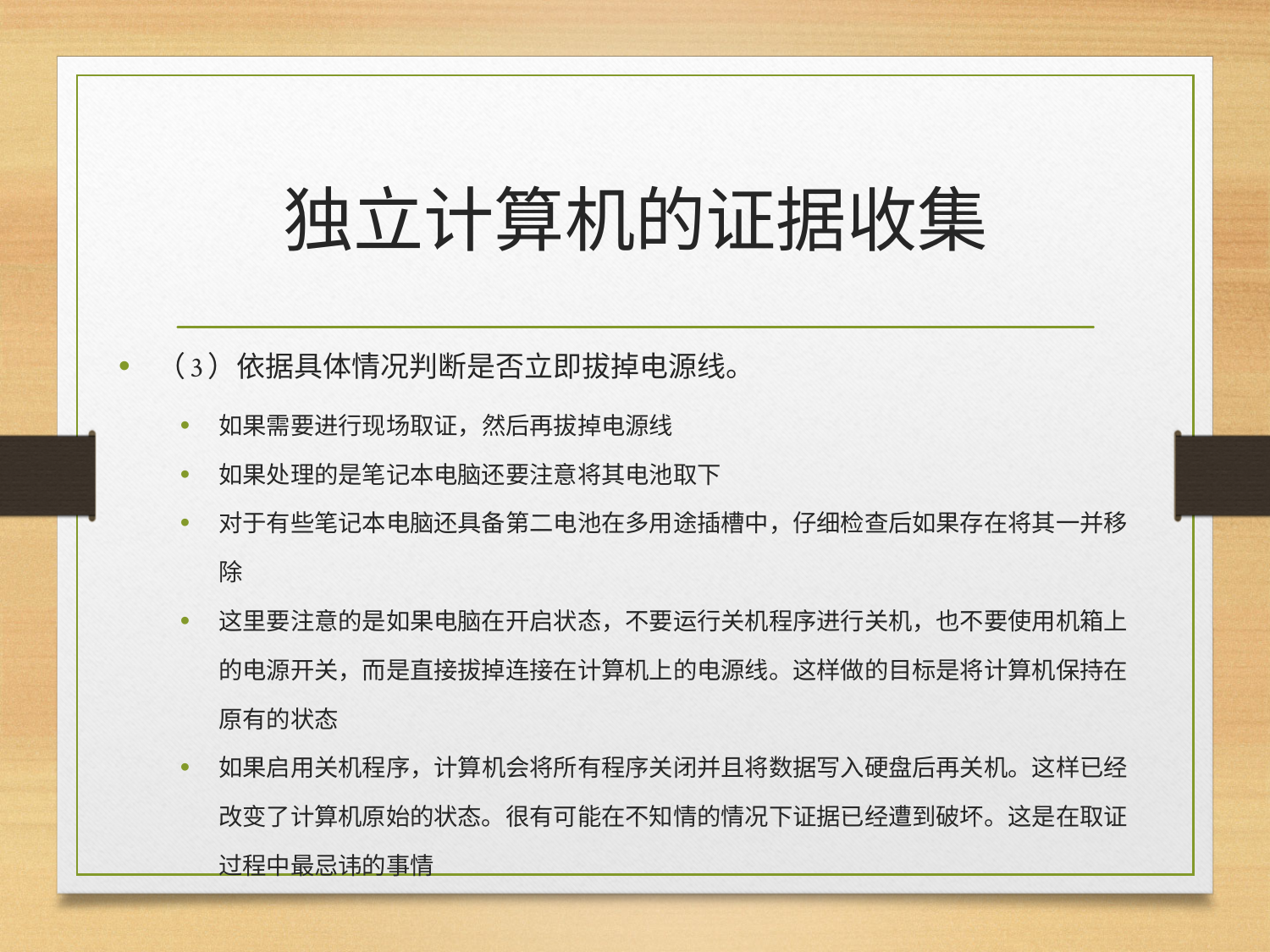

# 独立计算机的证据收集
（3）依据具体情况判断是否立即拔掉电源线。
如果需要进行现场取证，然后再拔掉电源线
如果处理的是笔记本电脑还要注意将其电池取下
对于有些笔记本电脑还具备第二电池在多用途插槽中，仔细检查后如果存在将其一并移除
这里要注意的是如果电脑在开启状态，不要运行关机程序进行关机，也不要使用机箱上的电源开关，而是直接拔掉连接在计算机上的电源线。这样做的目标是将计算机保持在原有的状态
如果启用关机程序，计算机会将所有程序关闭并且将数据写入硬盘后再关机。这样已经改变了计算机原始的状态。很有可能在不知情的情况下证据已经遭到破坏。这是在取证过程中最忌讳的事情